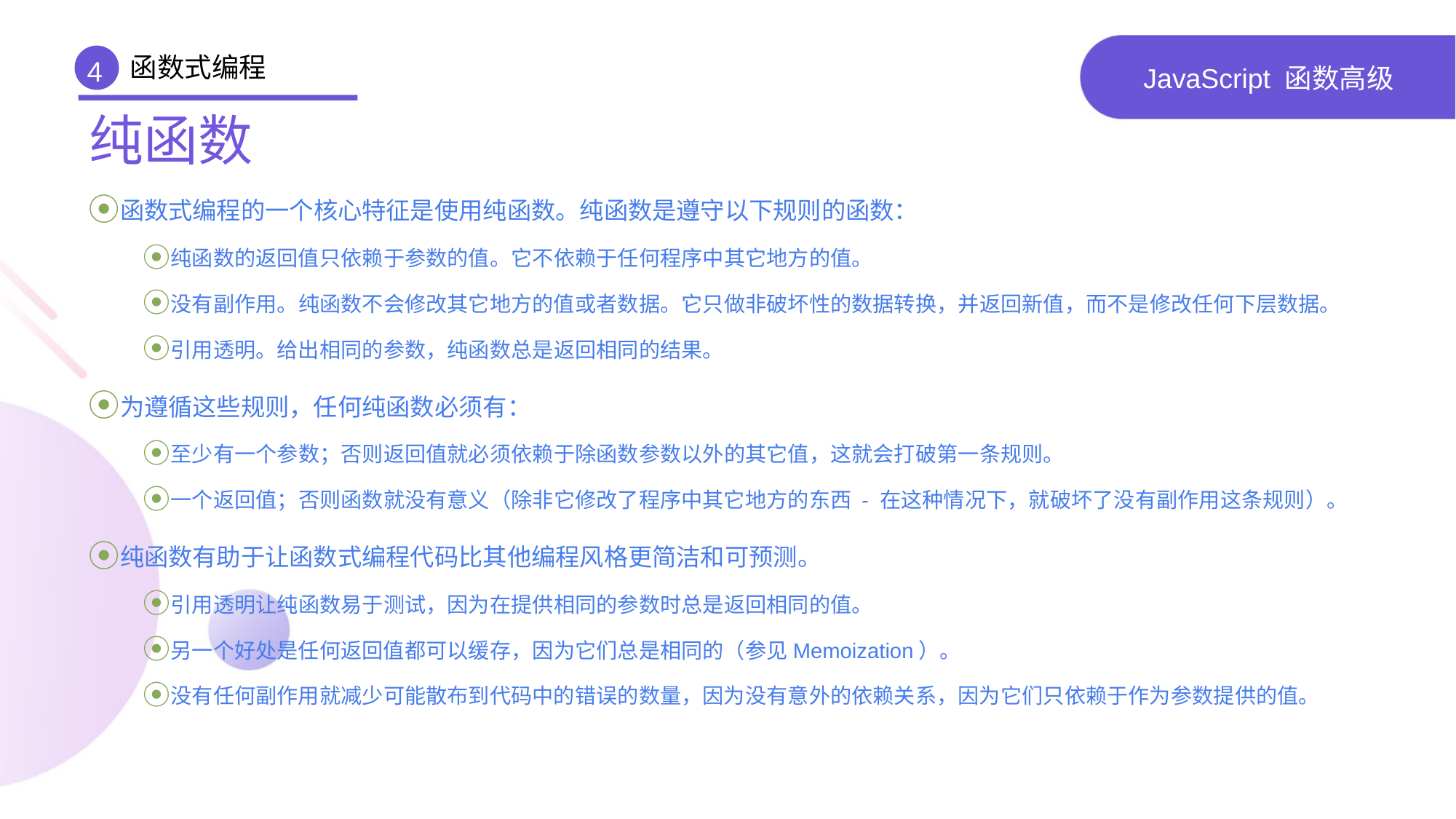

函数式编程
4
# JavaScript 函数高级
纯函数
函数式编程的一个核心特征是使用纯函数。纯函数是遵守以下规则的函数：
纯函数的返回值只依赖于参数的值。它不依赖于任何程序中其它地方的值。
没有副作用。纯函数不会修改其它地方的值或者数据。它只做非破坏性的数据转换，并返回新值，而不是修改任何下层数据。
引用透明。给出相同的参数，纯函数总是返回相同的结果。
为遵循这些规则，任何纯函数必须有：
至少有一个参数；否则返回值就必须依赖于除函数参数以外的其它值，这就会打破第一条规则。
一个返回值；否则函数就没有意义（除非它修改了程序中其它地方的东西 - 在这种情况下，就破坏了没有副作用这条规则）。
纯函数有助于让函数式编程代码比其他编程风格更简洁和可预测。
引用透明让纯函数易于测试，因为在提供相同的参数时总是返回相同的值。
另一个好处是任何返回值都可以缓存，因为它们总是相同的（参见Memoization）。
没有任何副作用就减少可能散布到代码中的错误的数量，因为没有意外的依赖关系，因为它们只依赖于作为参数提供的值。